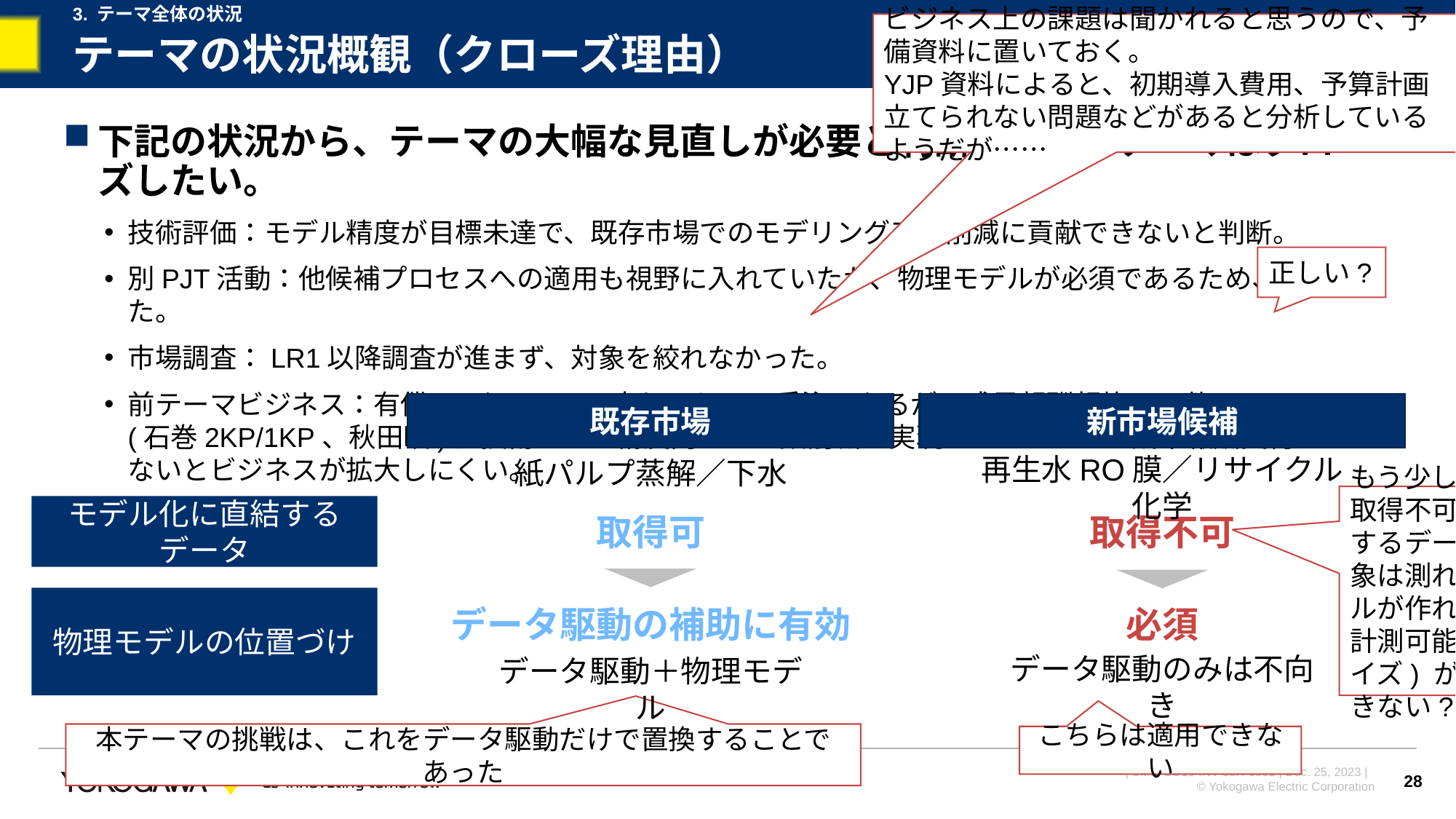

3. テーマ全体の状況
ビジネス上の課題は聞かれると思うので、予備資料に置いておく。
YJP資料によると、初期導入費用、予算計画立てられない問題などがあると分析しているようだが……
# テーマの状況概観（クローズ理由）
下記の状況から、テーマの大幅な見直しが必要と判断し、現行テーマはクローズしたい。
技術評価：モデル精度が目標未達で、既存市場でのモデリング工数削減に貢献できないと判断。
別PJT活動：他候補プロセスへの適用も視野に入れていたが、物理モデルが必須であるため、断念した。
市場調査：LR1以降調査が進まず、対象を絞れなかった。
前テーマビジネス：有償FSやシステム売りとしての受注はあるが、成果報酬契約は3件 (石巻2KP/1KP、秋田晒)。技術により精度向上・工数削減を実現したとしても、成果報酬契約がとれないとビジネスが拡大しにくい。
正しい?
既存市場
新市場候補
再生水RO膜／リサイクル化学
紙パルプ蒸解／下水
もう少し考える:
取得不可なのが原因なのか? モデル化に直結するデータが取れなくても、結果としての現象は測れているはずで、それでなぜ統計モデルが作れないのか。
計測可能なデータ量 (変数の数、サンプルサイズ) が少ないので、モデルを一意に特定できない?
モデル化に直結するデータ
取得可
取得不可

物理モデルの位置づけ
データ駆動の補助に有効
必須
データ駆動のみは不向き
データ駆動＋物理モデル
本テーマの挑戦は、これをデータ駆動だけで置換することであった
こちらは適用できない
28